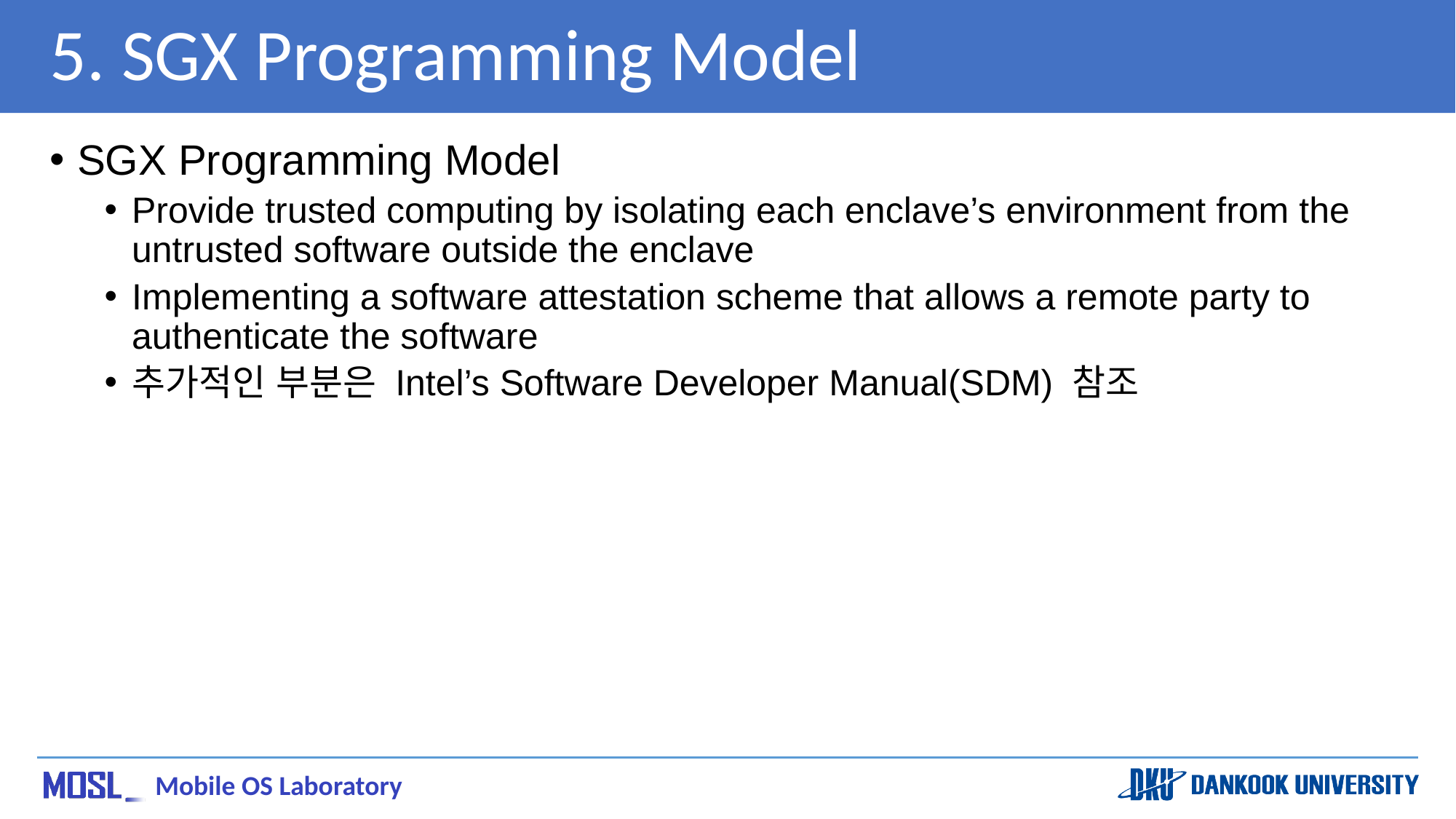

# 5. SGX Programming Model
SGX Programming Model
Provide trusted computing by isolating each enclave’s environment from the untrusted software outside the enclave
Implementing a software attestation scheme that allows a remote party to authenticate the software
추가적인 부분은 Intel’s Software Developer Manual(SDM) 참조